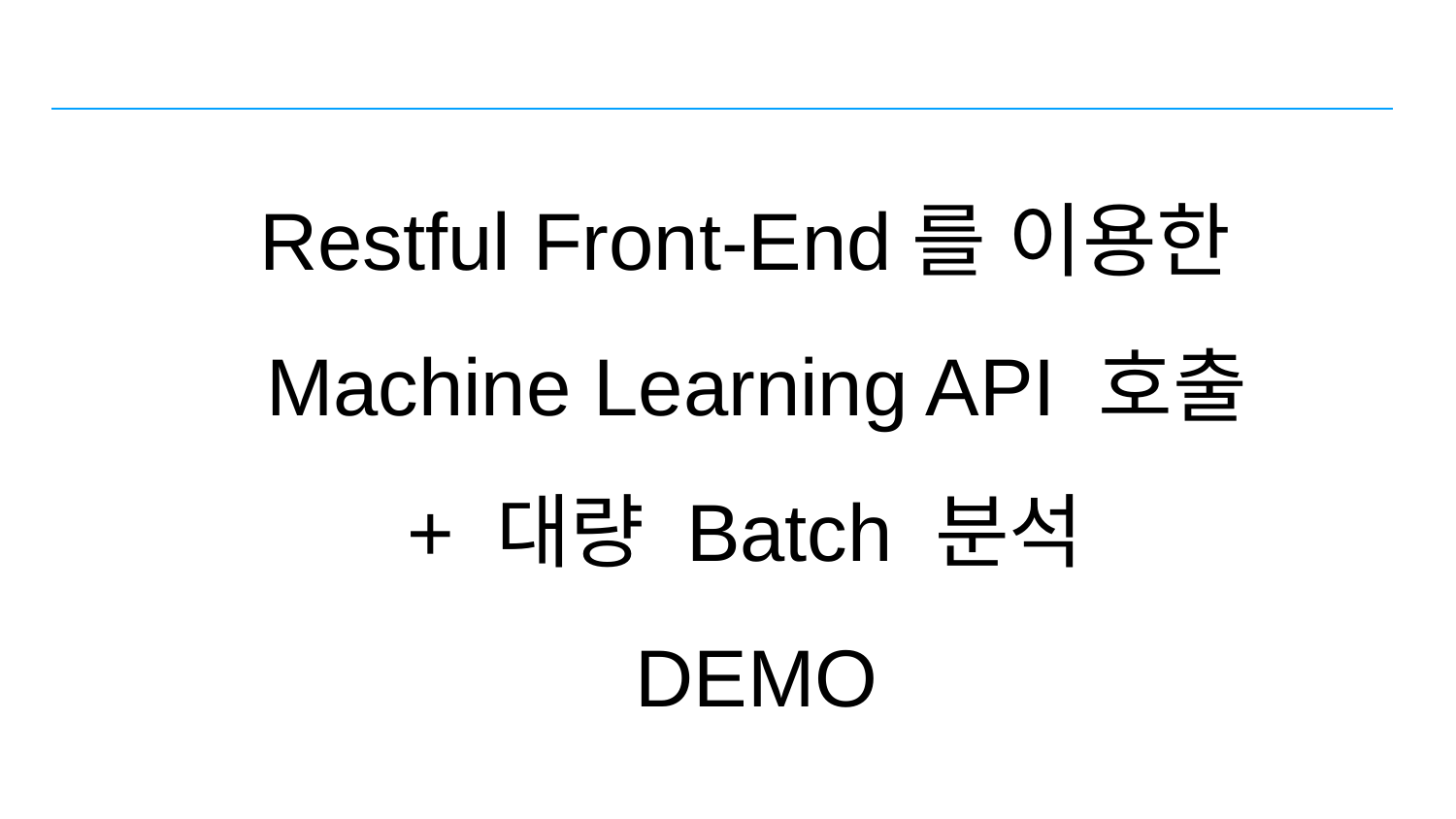

Restful Front-End를 이용한
Machine Learning API 호출
+ 대량 Batch 분석
DEMO